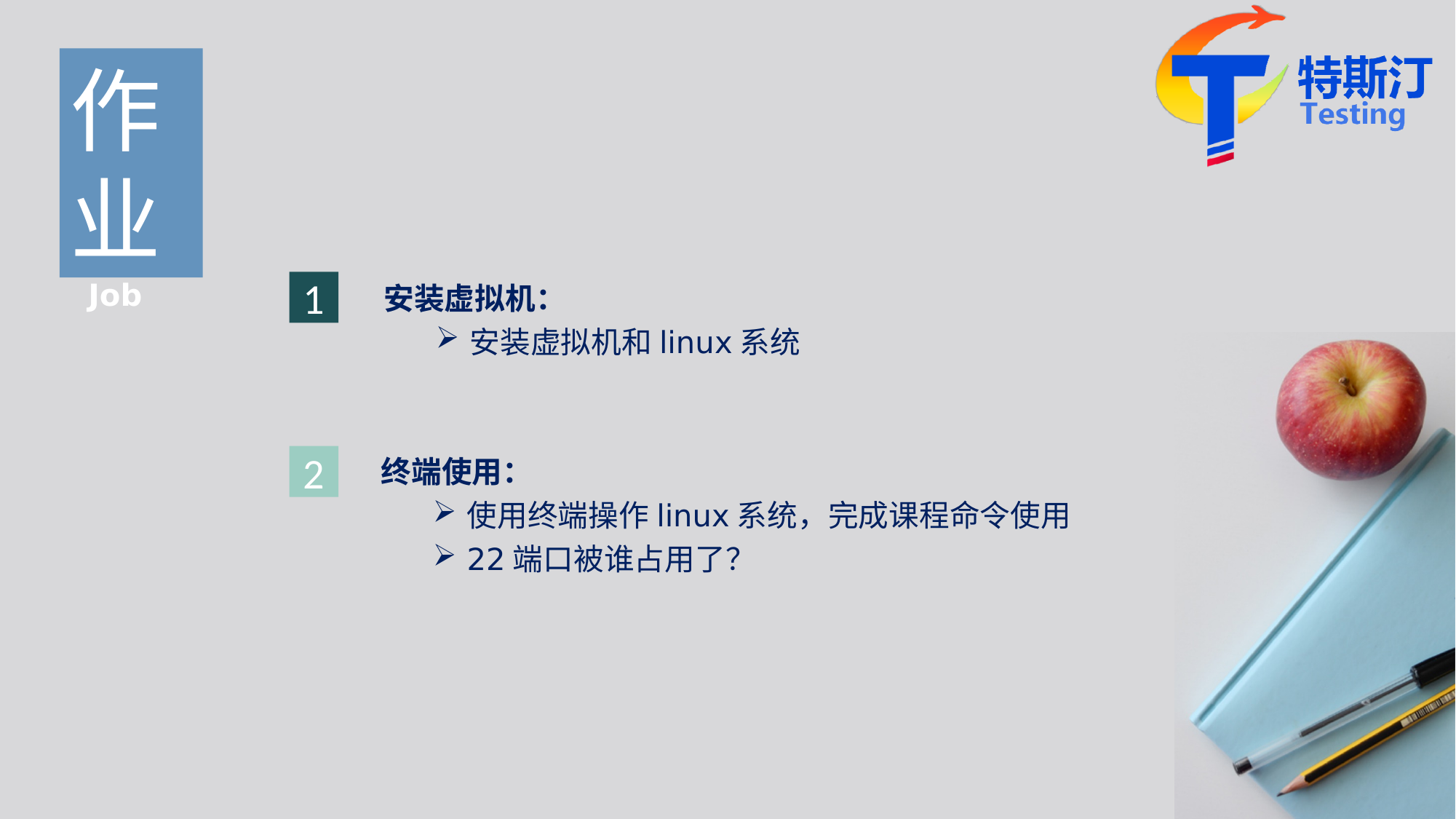

作业
   Job
1
安装虚拟机：
安装虚拟机和linux系统
终端使用：
使用终端操作linux系统，完成课程命令使用
22端口被谁占用了？
2